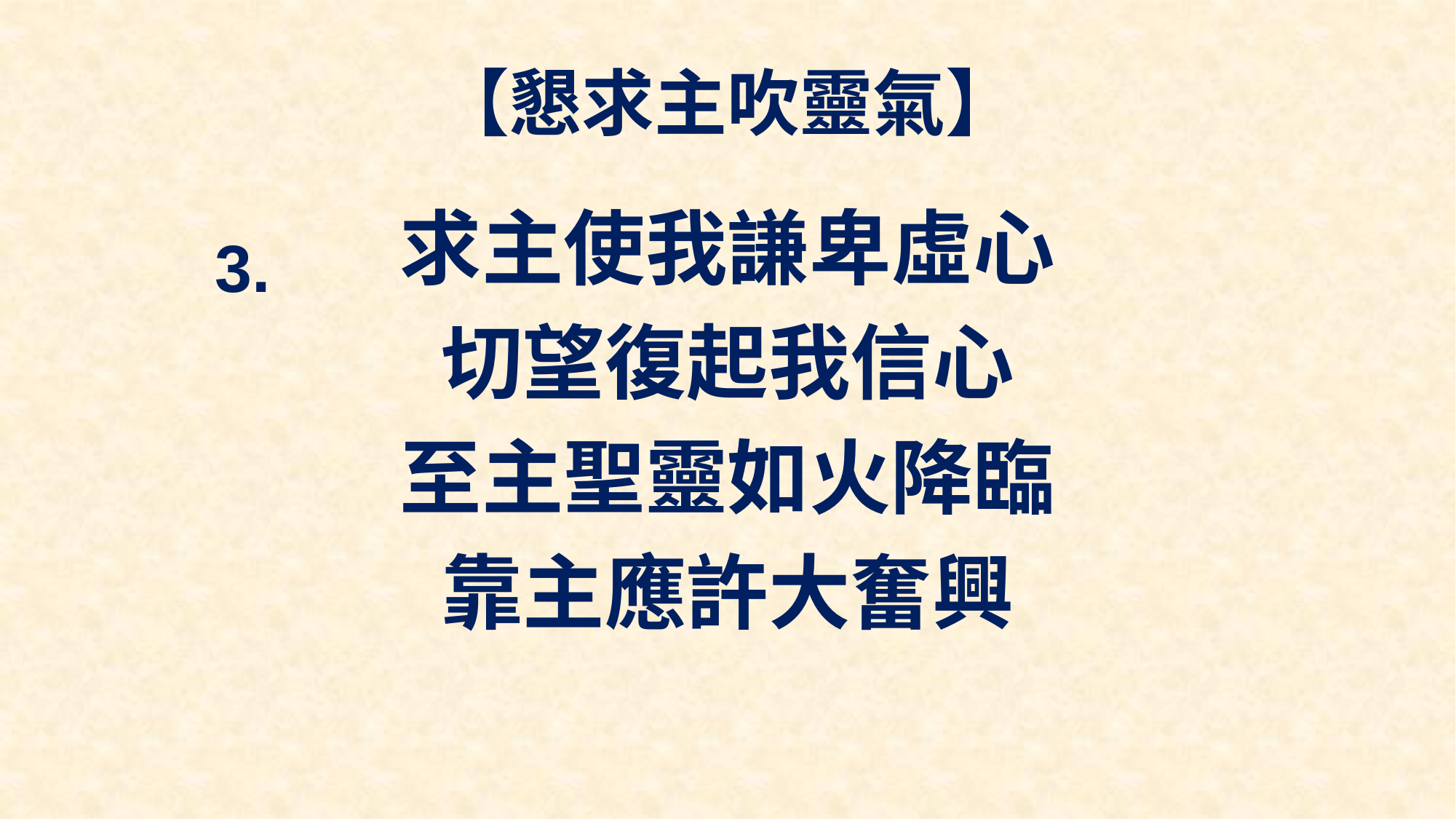

# 【懇求主吹靈氣】
求主使我謙卑虛心
切望復起我信心
至主聖靈如火降臨
靠主應許大奮興
3.